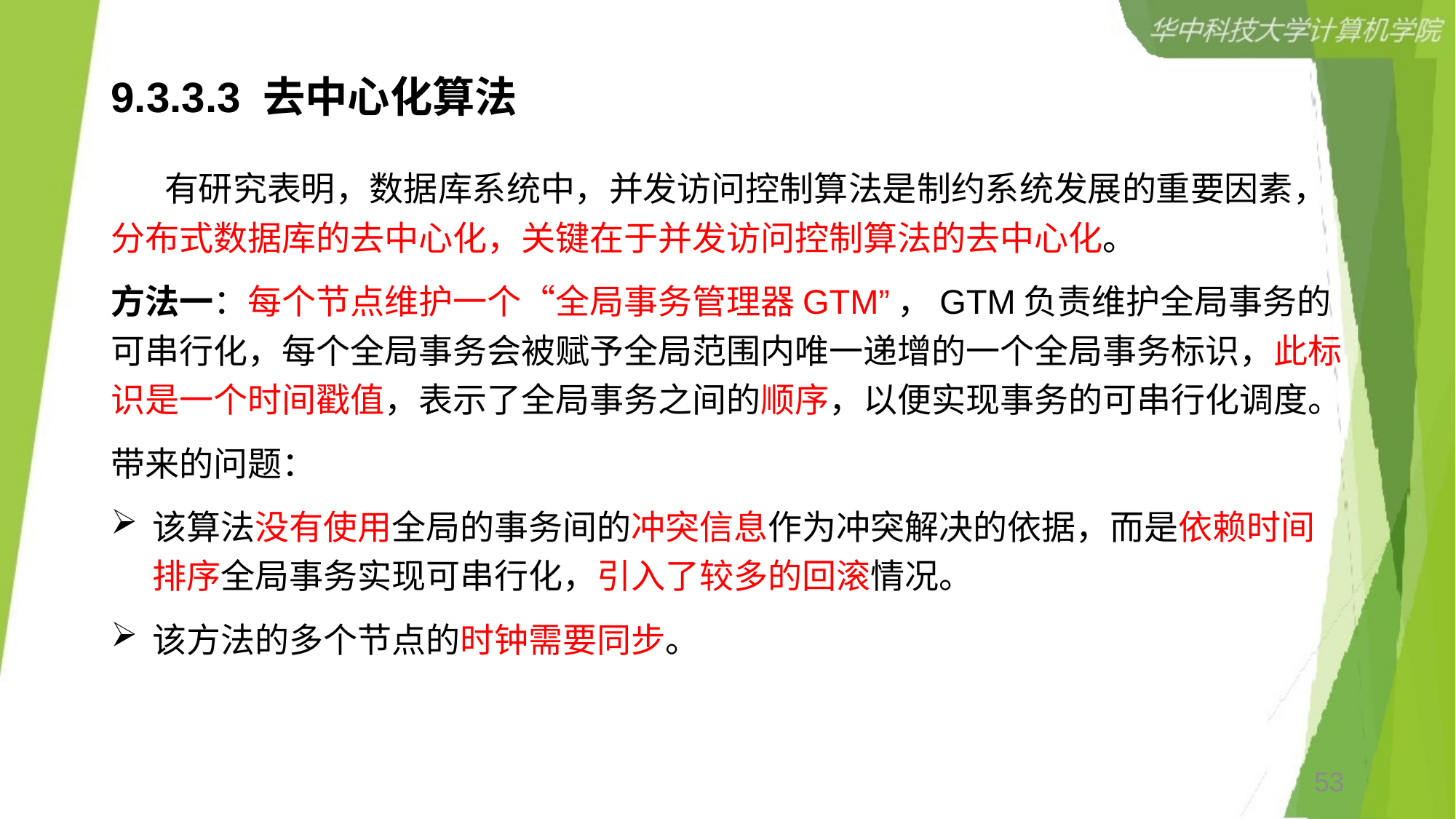

# 9.3.3.3 去中心化算法
      有研究表明，数据库系统中，并发访问控制算法是制约系统发展的重要因素，分布式数据库的去中心化，关键在于并发访问控制算法的去中心化。
方法一：每个节点维护一个“全局事务管理器GTM”，GTM负责维护全局事务的可串行化，每个全局事务会被赋予全局范围内唯一递增的一个全局事务标识，此标识是一个时间戳值，表示了全局事务之间的顺序，以便实现事务的可串行化调度。
带来的问题：
该算法没有使用全局的事务间的冲突信息作为冲突解决的依据，而是依赖时间排序全局事务实现可串行化，引入了较多的回滚情况。
该方法的多个节点的时钟需要同步。
53